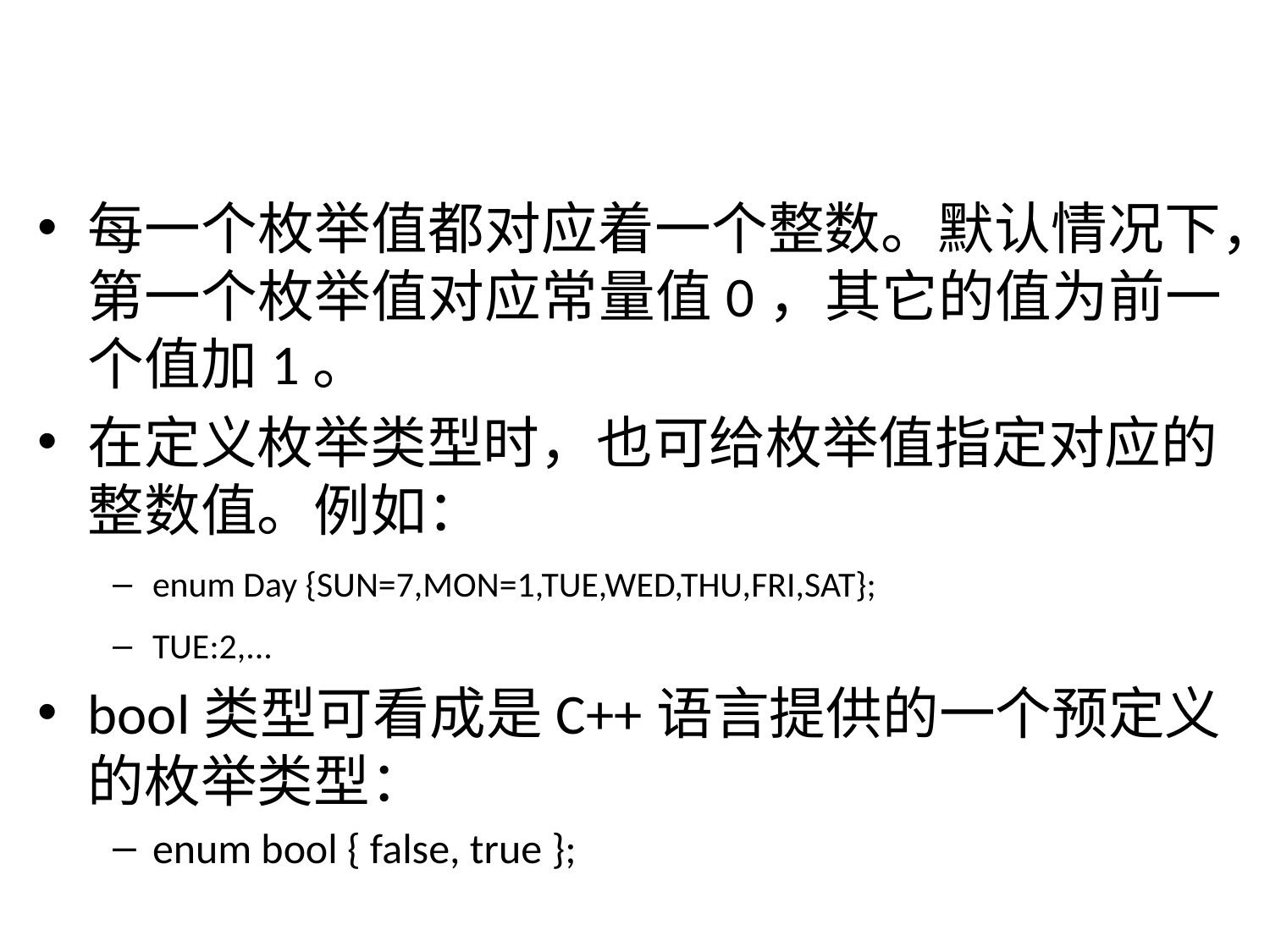

每一个枚举值都对应着一个整数。默认情况下，第一个枚举值对应常量值0，其它的值为前一个值加1。
在定义枚举类型时，也可给枚举值指定对应的整数值。例如：
enum Day {SUN=7,MON=1,TUE,WED,THU,FRI,SAT};
TUE:2,...
bool类型可看成是C++语言提供的一个预定义的枚举类型：
enum bool { false, true };